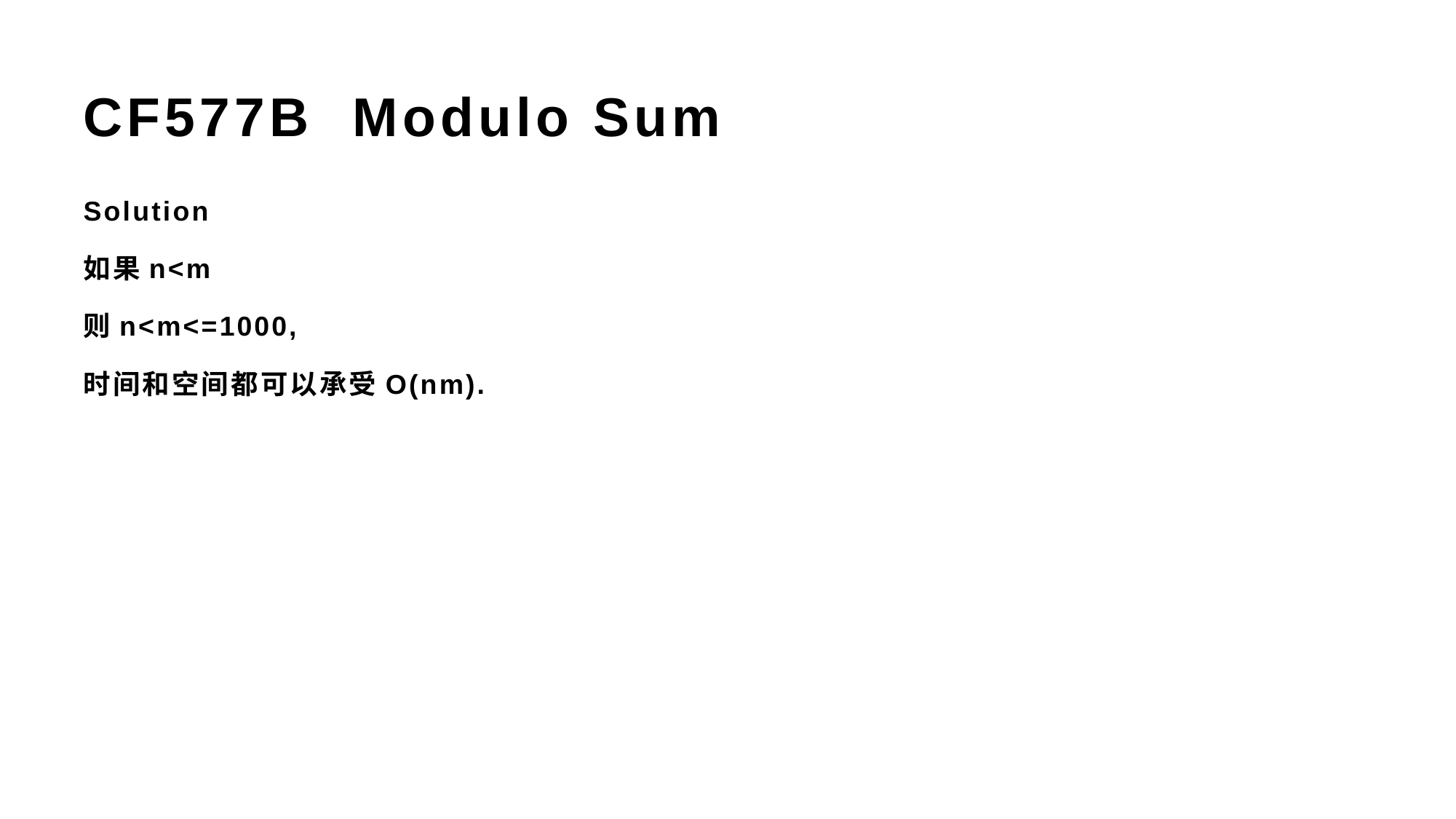

# CF577B  Modulo Sum
Solution
如果n<m
则n<m<=1000,
时间和空间都可以承受O(nm).